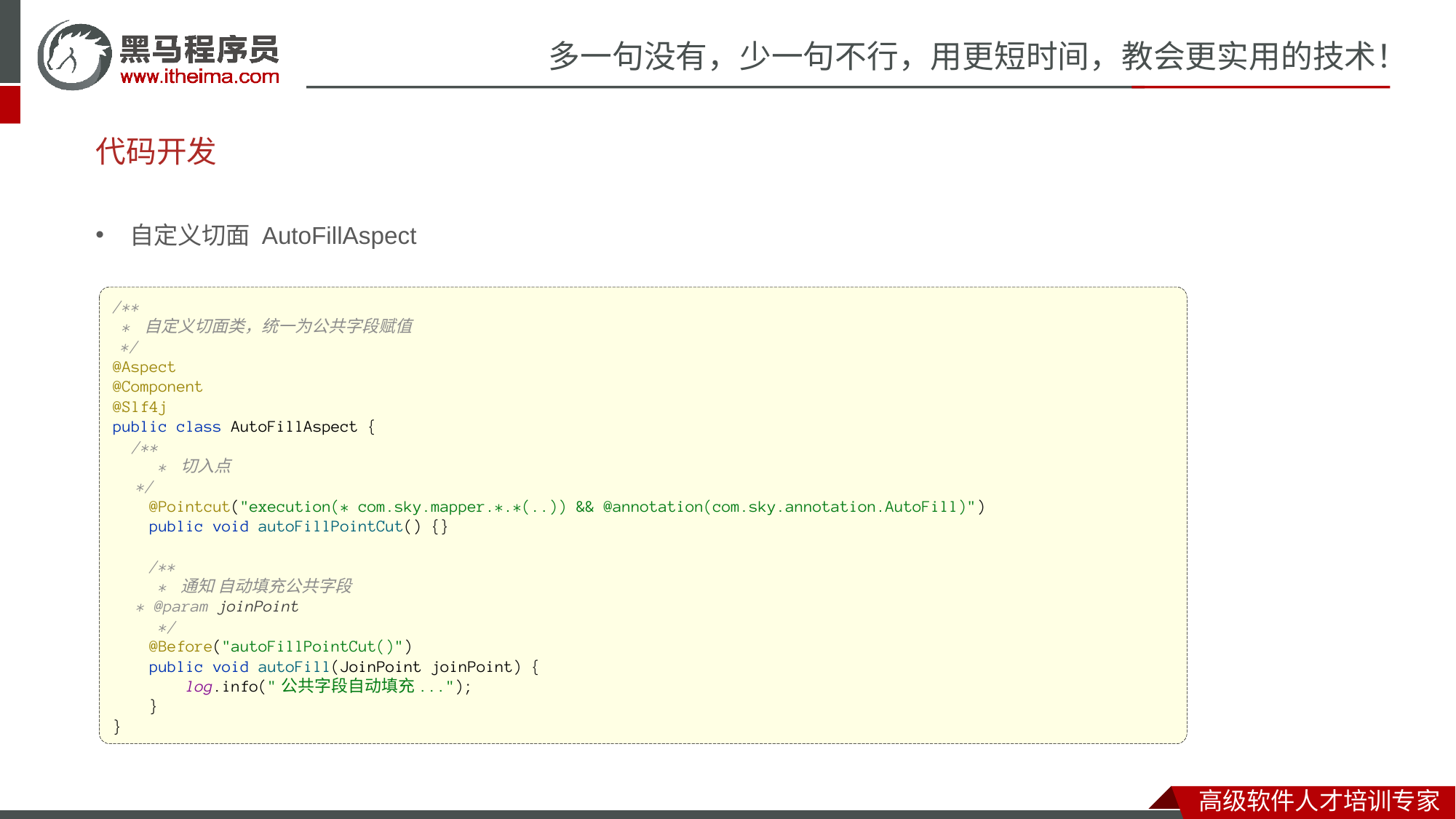

# 代码开发
自定义切面 AutoFillAspect
/**
 * 自定义切面类，统一为公共字段赋值
 */
@Aspect
@Component
@Slf4j
public class AutoFillAspect {
    /**
     * 切入点
     */
    @Pointcut("execution(* com.sky.mapper.*.*(..)) && @annotation(com.sky.annotation.AutoFill)")
    public void autoFillPointCut() {}
    /**
     * 通知 自动填充公共字段
     * @param joinPoint
     */
    @Before("autoFillPointCut()")
    public void autoFill(JoinPoint joinPoint) {
        log.info("公共字段自动填充...");
    }
}